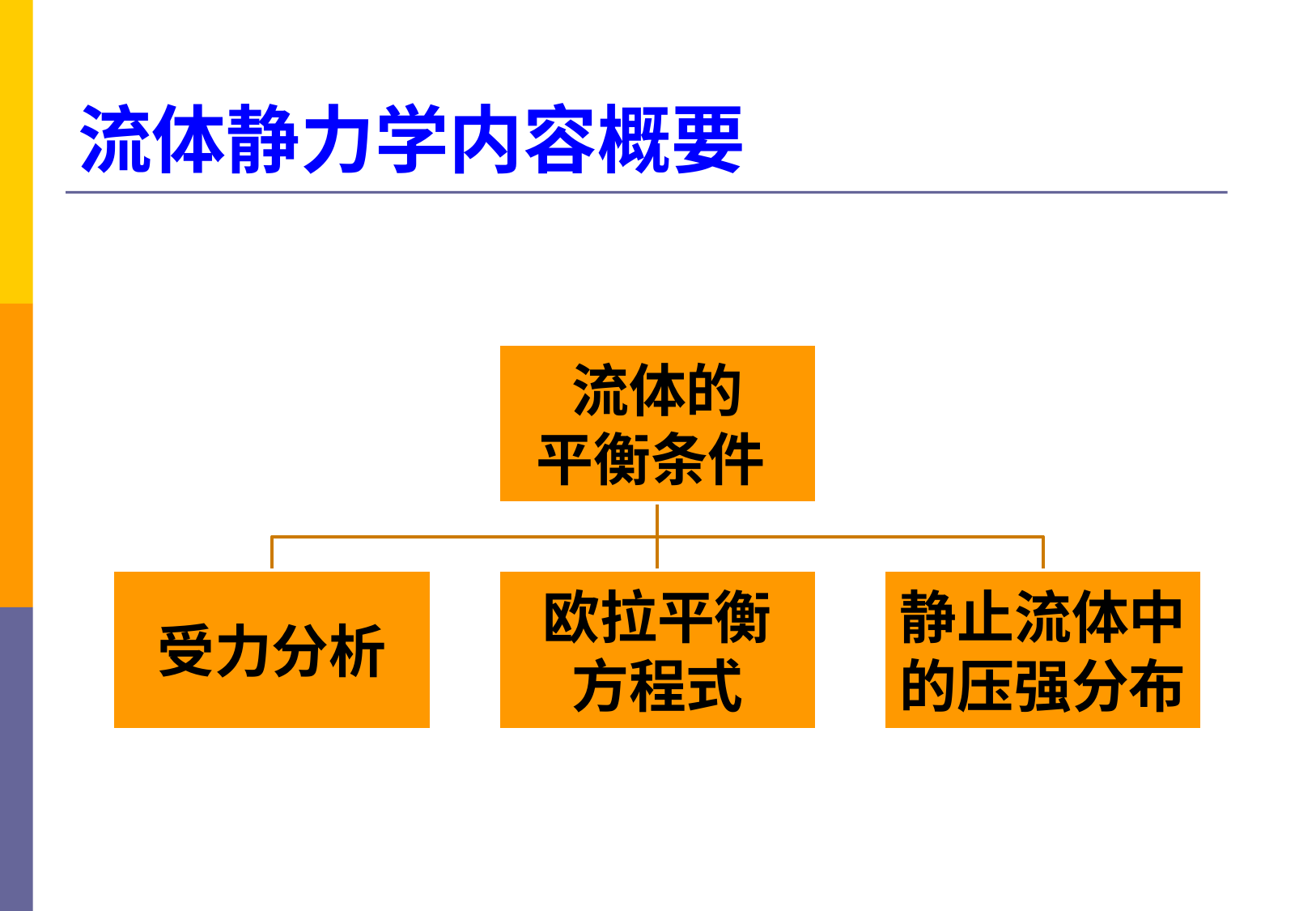

# 流体静力学内容概要
流体的
平衡条件
受力分析
欧拉平衡
方程式
静止流体中
的压强分布